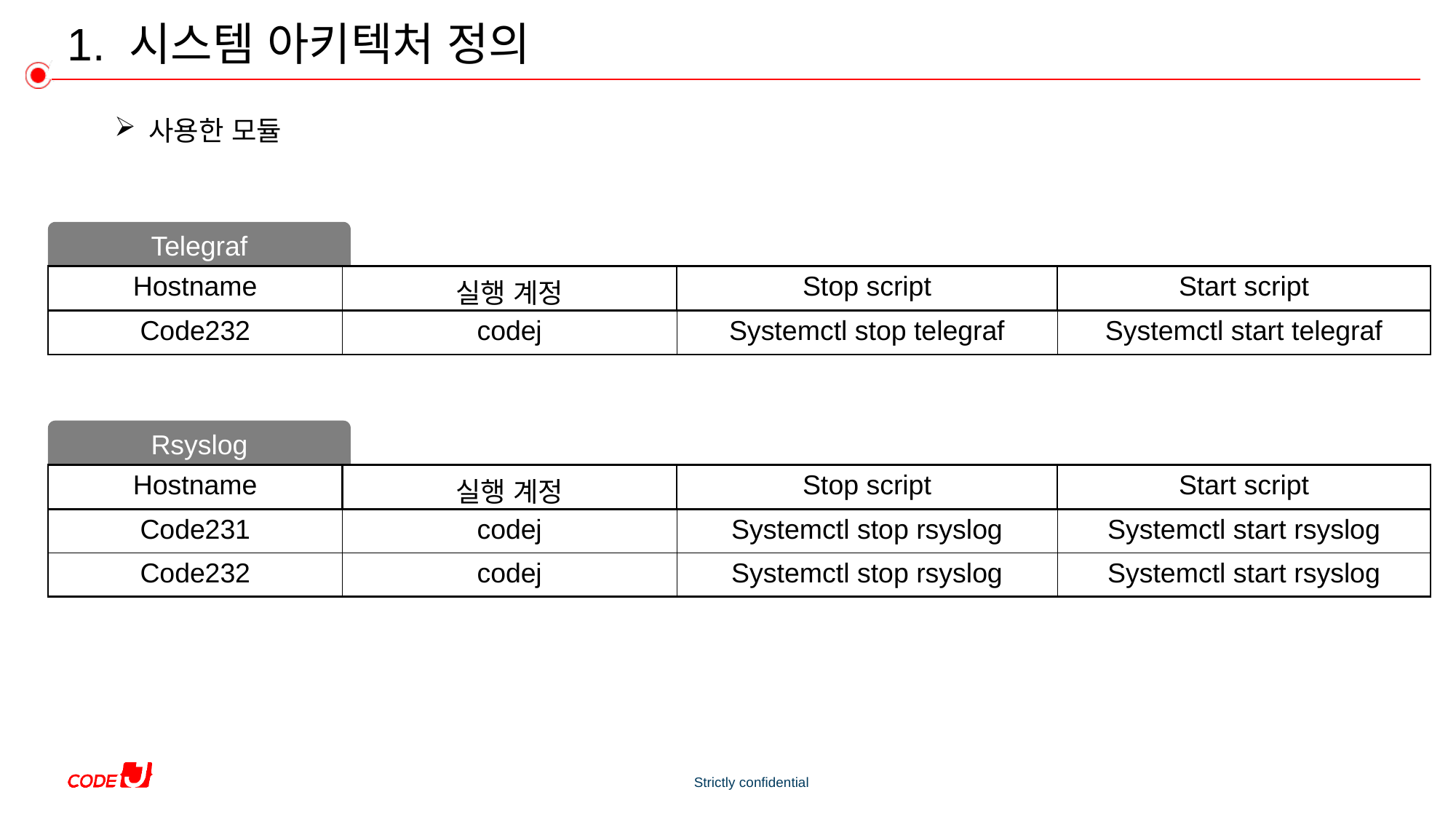

1. 시스템 아키텍처 정의
사용한 모듈
Telegraf
| Hostname | 실행 계정 | Stop script | Start script |
| --- | --- | --- | --- |
| Code232 | codej | Systemctl stop telegraf | Systemctl start telegraf |
Rsyslog
| Hostname | 실행 계정 | Stop script | Start script |
| --- | --- | --- | --- |
| Code231 | codej | Systemctl stop rsyslog | Systemctl start rsyslog |
| Code232 | codej | Systemctl stop rsyslog | Systemctl start rsyslog |